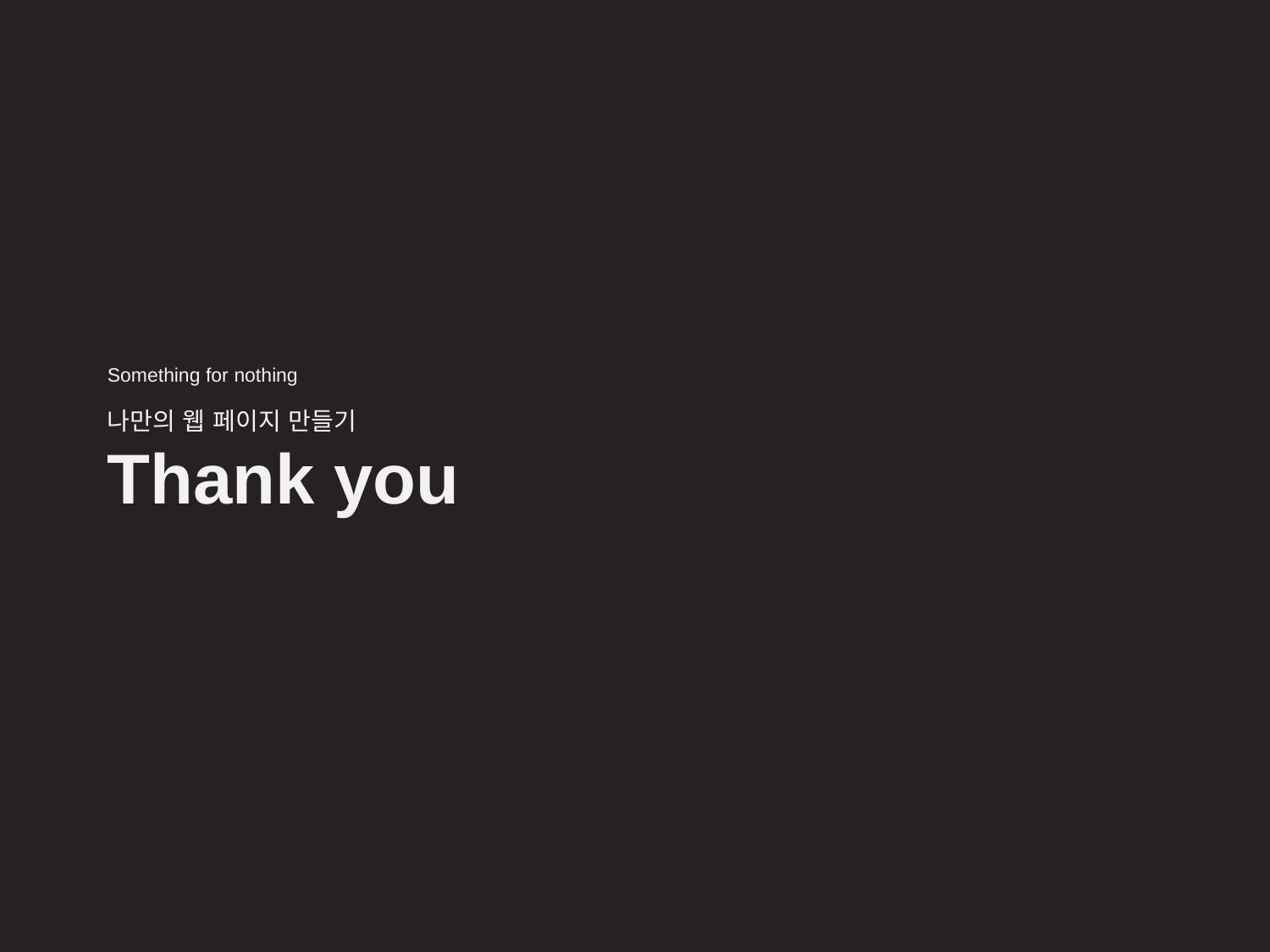

Something for nothing
나만의 웹 페이지 만들기
Thank you